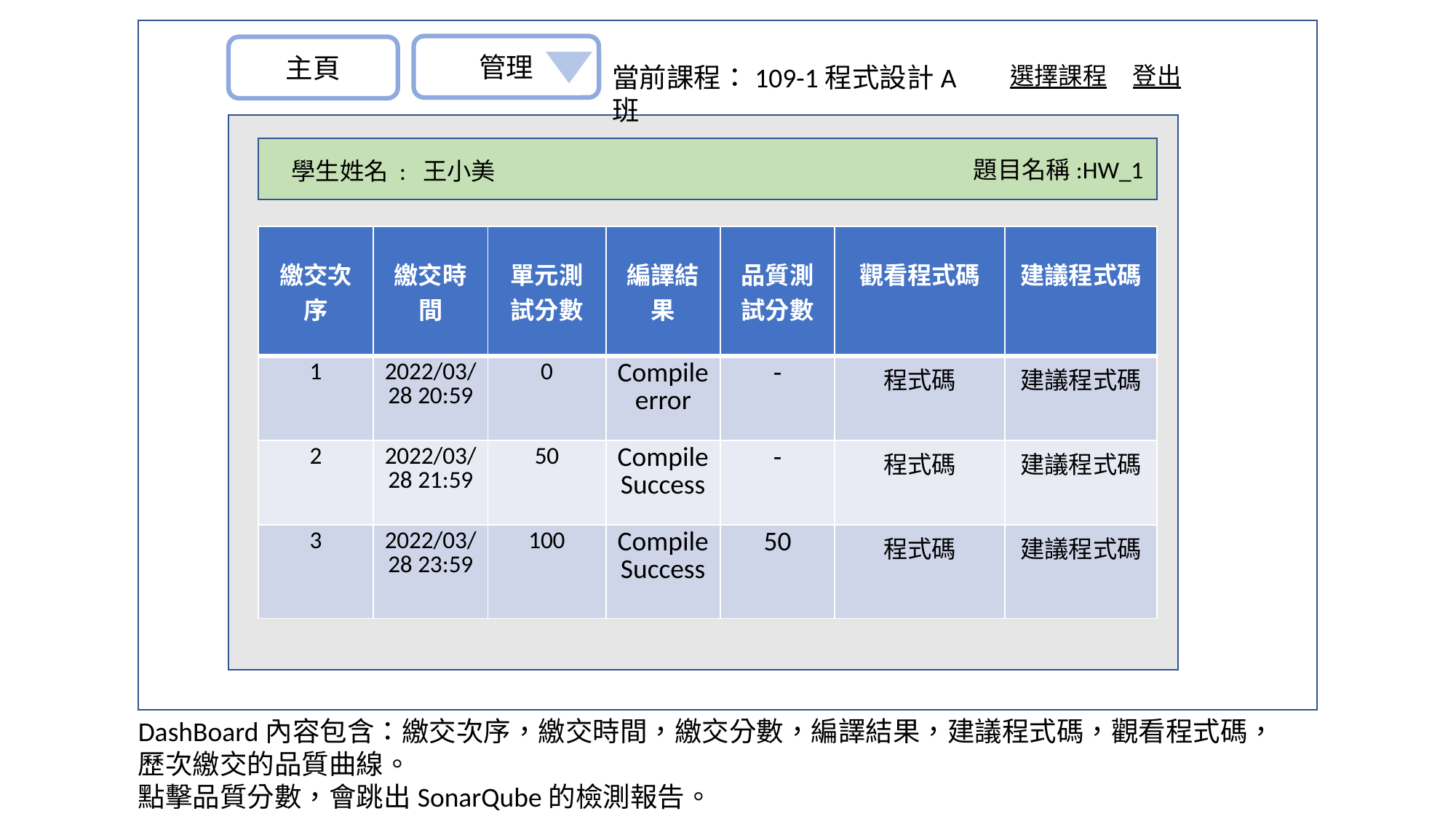

管理

主頁
當前課程：109-1程式設計A班

選擇課程
登出

題目名稱:HW_1
學生姓名 :  王小美
| 繳交次序 | 繳交時間 | 單元測試分數 | 編譯結果 | 品質測試分數 | 觀看程式碼 | 建議程式碼 |
| --- | --- | --- | --- | --- | --- | --- |
| 1 | 2022/03/28 20:59 | 0 | Compile error | - | 程式碼 | 建議程式碼 |
| 2 | 2022/03/28 21:59 | 50 | Compile Success | - | 程式碼 | 建議程式碼 |
| 3 | 2022/03/28 23:59 | 100 | Compile Success | 50 | 程式碼 | 建議程式碼 |
DashBoard內容包含：繳交次序，繳交時間，繳交分數，編譯結果，建議程式碼，觀看程式碼，歷次繳交的品質曲線。
點擊品質分數，會跳出SonarQube的檢測報告。